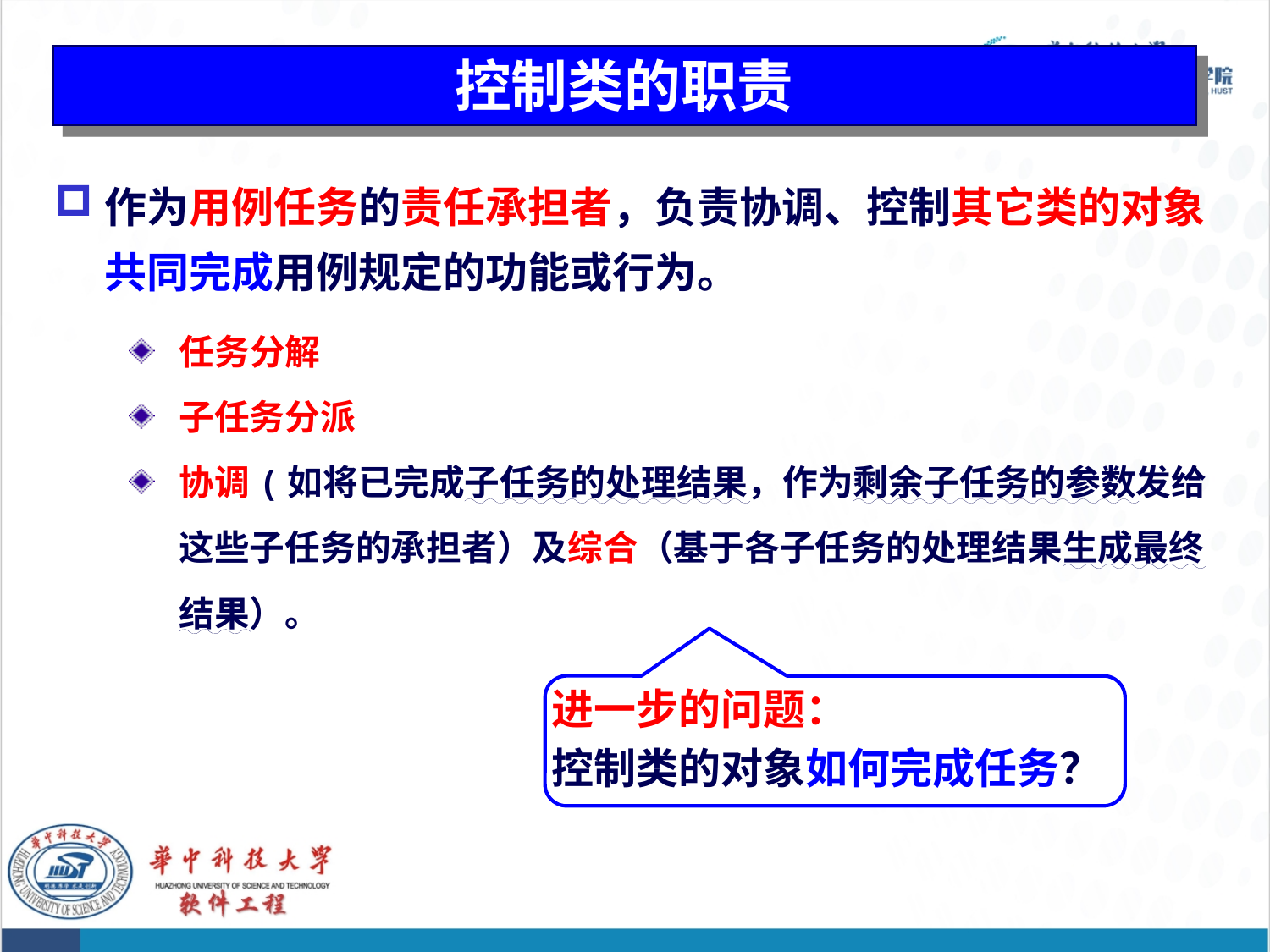

# 控制类的职责
作为用例任务的责任承担者，负责协调、控制其它类的对象共同完成用例规定的功能或行为。
任务分解
子任务分派
协调(如将已完成子任务的处理结果，作为剩余子任务的参数发给这些子任务的承担者）及综合（基于各子任务的处理结果生成最终结果）。
进一步的问题：
控制类的对象如何完成任务？